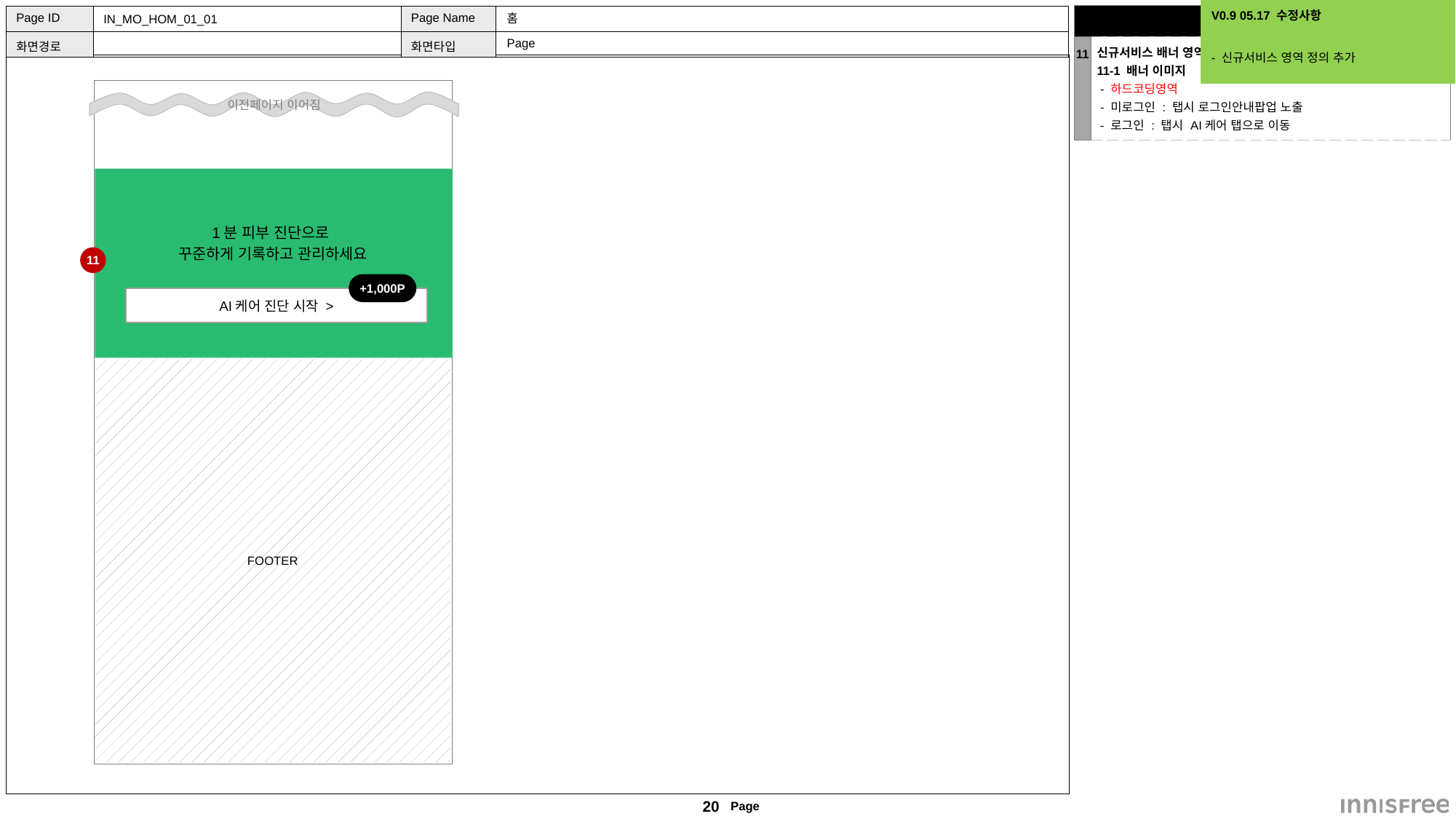

| V0.9 05.17 수정사항 |
| --- |
| - 신규서비스 영역 정의 추가 |
| 이전페이지 이어짐 |  |
| --- | --- |
| 11 | 신규서비스 배너 영역 (고정영역) 11-1 배너 이미지 - 하드코딩영역 - 미로그인 : 탭시 로그인안내팝업 노출 - 로그인 : 탭시 AI케어 탭으로 이동 |
IN_MO_HOM_01_01
# 홈
Page
이전페이지 이어짐

1분 피부 진단으로
꾸준하게 기록하고 관리하세요
11
+1,000P
AI케어 진단 시작 >
FOOTER